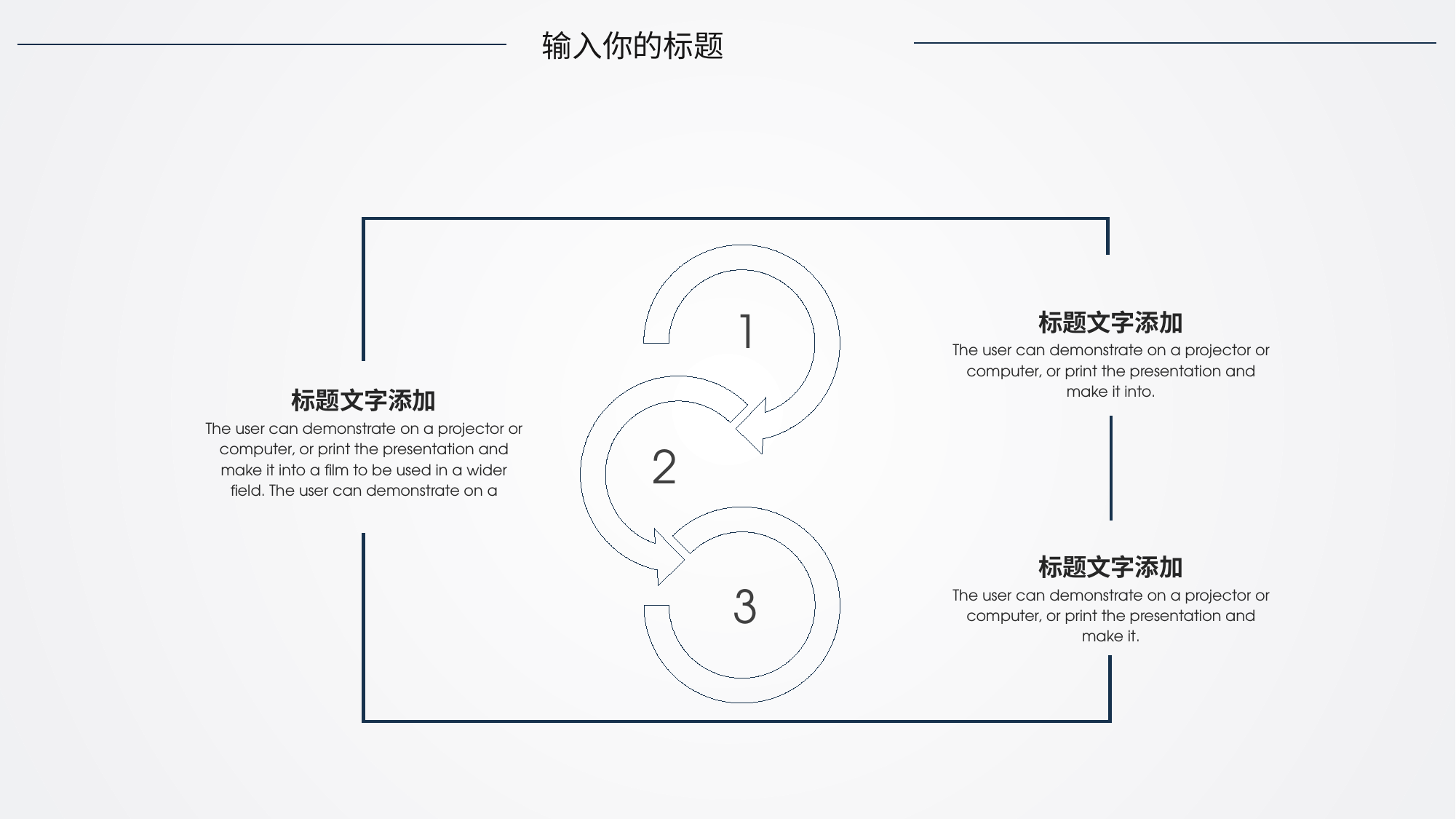

输入你的标题

1
2

3
标题文字添加
The user can demonstrate on a projector or computer, or print the presentation and make it into.
标题文字添加
The user can demonstrate on a projector or computer, or print the presentation and make it into a film to be used in a wider field. The user can demonstrate on a
标题文字添加
The user can demonstrate on a projector or computer, or print the presentation and make it.